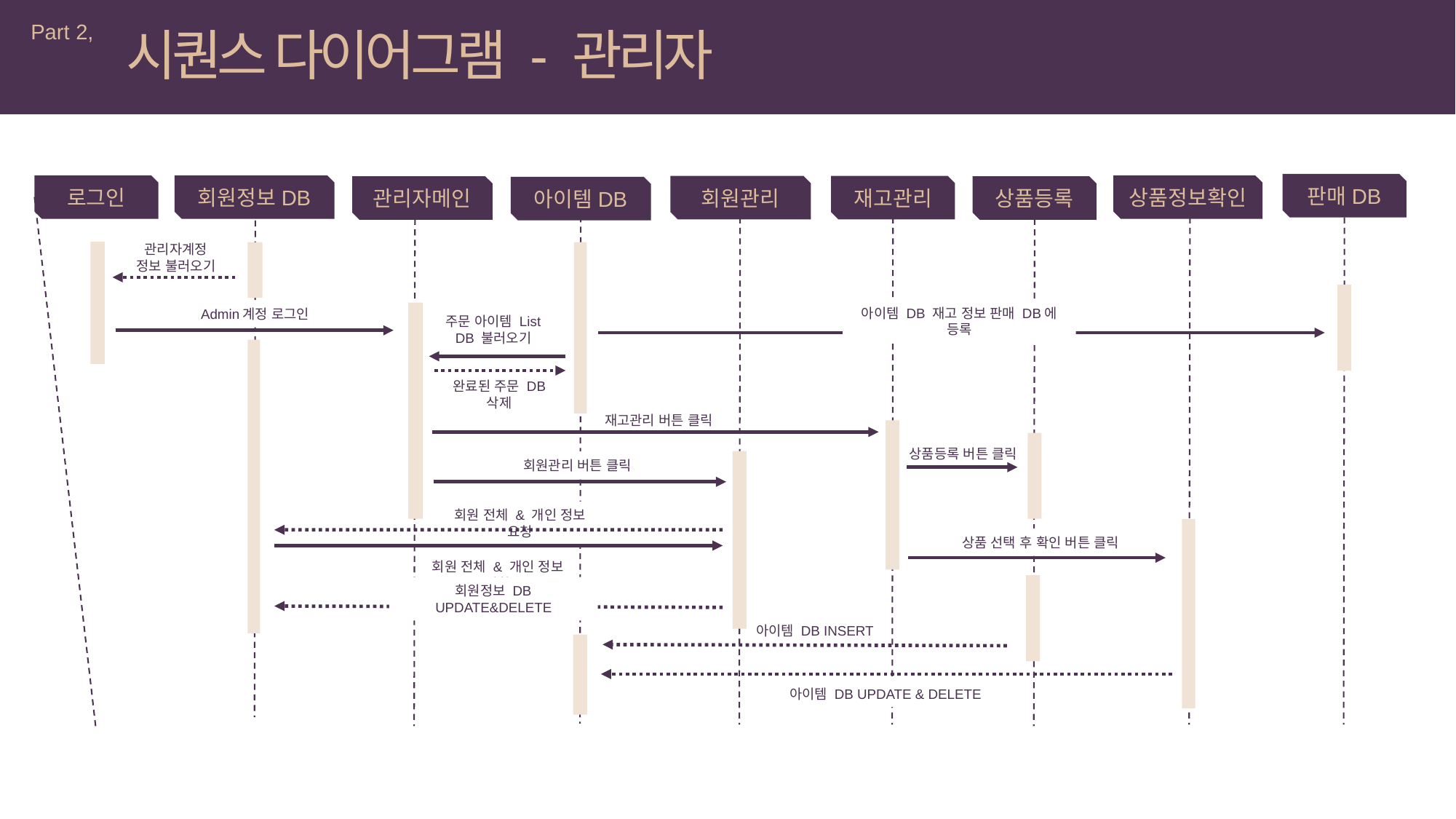

Part 2,
시퀀스 다이어그램 - 관리자
판매DB
회원정보DB
상품정보확인
로그인
회원관리
재고관리
관리자메인
상품등록
아이템DB
관리자계정
정보 불러오기

아이템 DB 재고 정보 판매 DB에 등록
Admin계정 로그인

주문 아이템 List
DB 불러오기

완료된 주문 DB 삭제
재고관리 버튼 클릭

상품등록 버튼 클릭

회원관리 버튼 클릭
회원 전체 & 개인 정보 요청

상품 선택 후 확인 버튼 클릭
회원 전체 & 개인 정보 반환

회원정보 DB UPDATE&DELETE
아이템 DB INSERT

아이템 DB UPDATE & DELETE